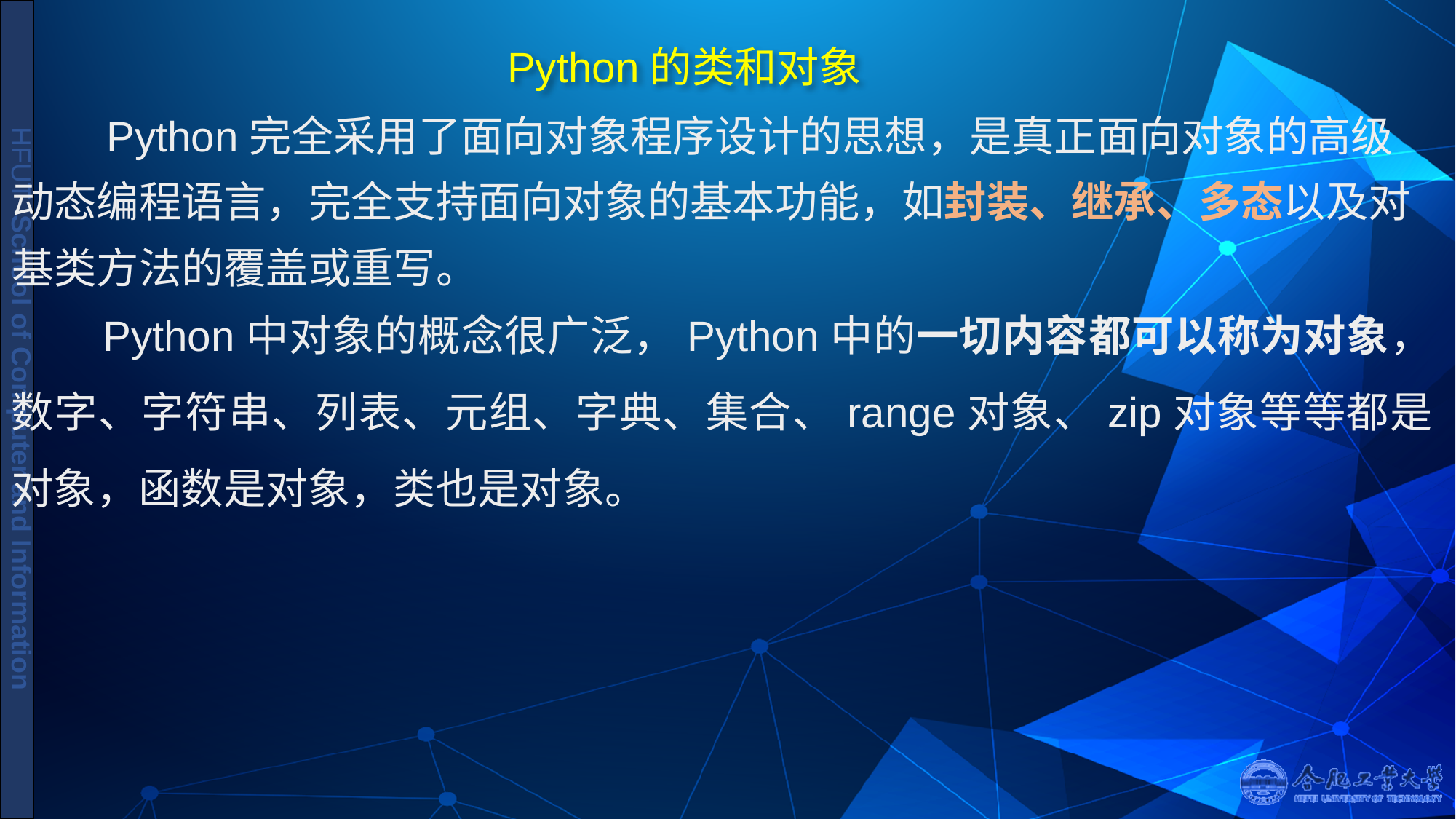

# Python的类和对象
        Python完全采用了面向对象程序设计的思想，是真正面向对象的高级动态编程语言，完全支持面向对象的基本功能，如封装、继承、多态以及对基类方法的覆盖或重写。
   Python中对象的概念很广泛，Python中的一切内容都可以称为对象，数字、字符串、列表、元组、字典、集合、range对象、zip对象等等都是对象，函数是对象，类也是对象。